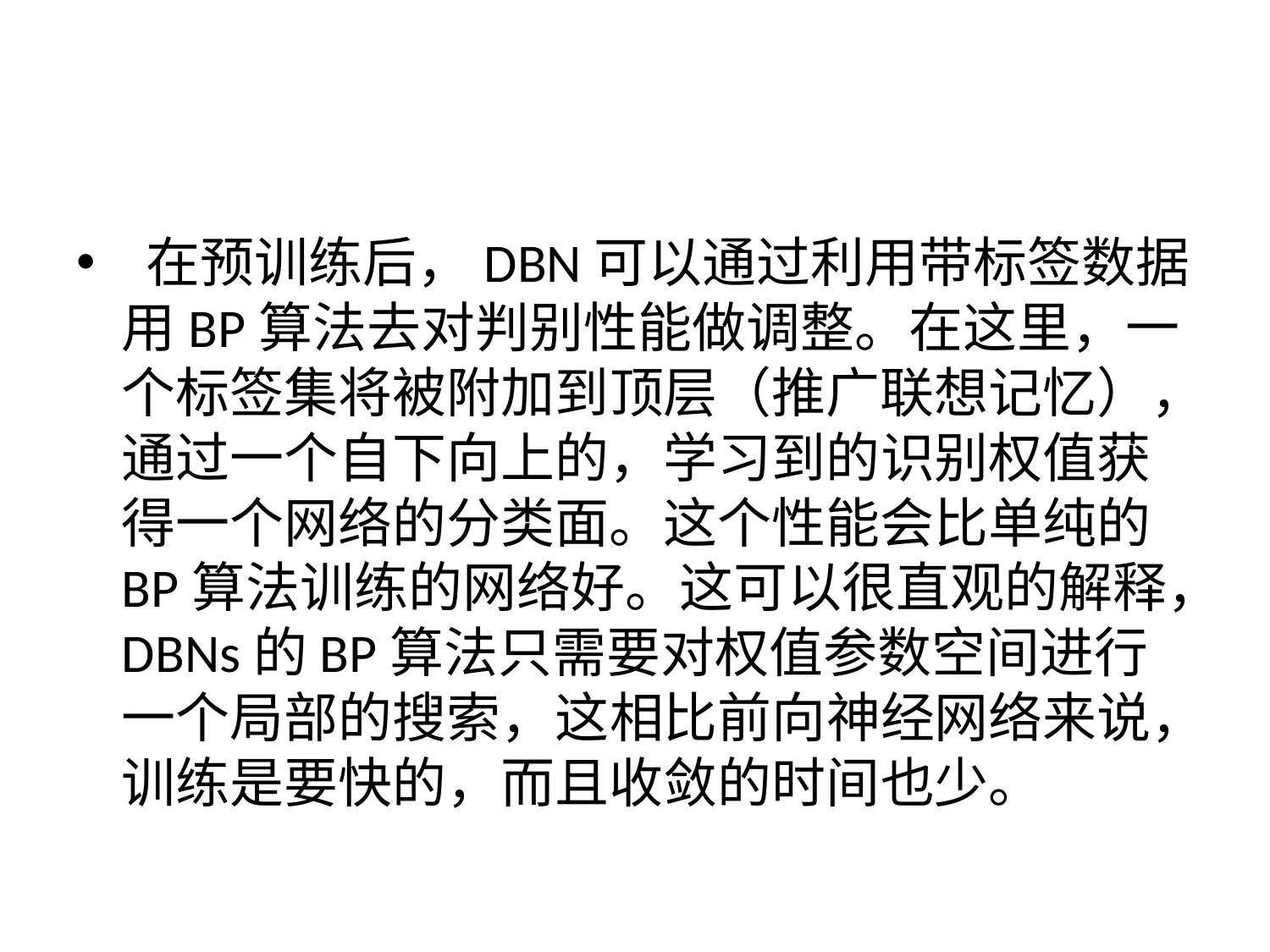

#
 在预训练后，DBN可以通过利用带标签数据用BP算法去对判别性能做调整。在这里，一个标签集将被附加到顶层（推广联想记忆），通过一个自下向上的，学习到的识别权值获得一个网络的分类面。这个性能会比单纯的BP算法训练的网络好。这可以很直观的解释，DBNs的BP算法只需要对权值参数空间进行一个局部的搜索，这相比前向神经网络来说，训练是要快的，而且收敛的时间也少。